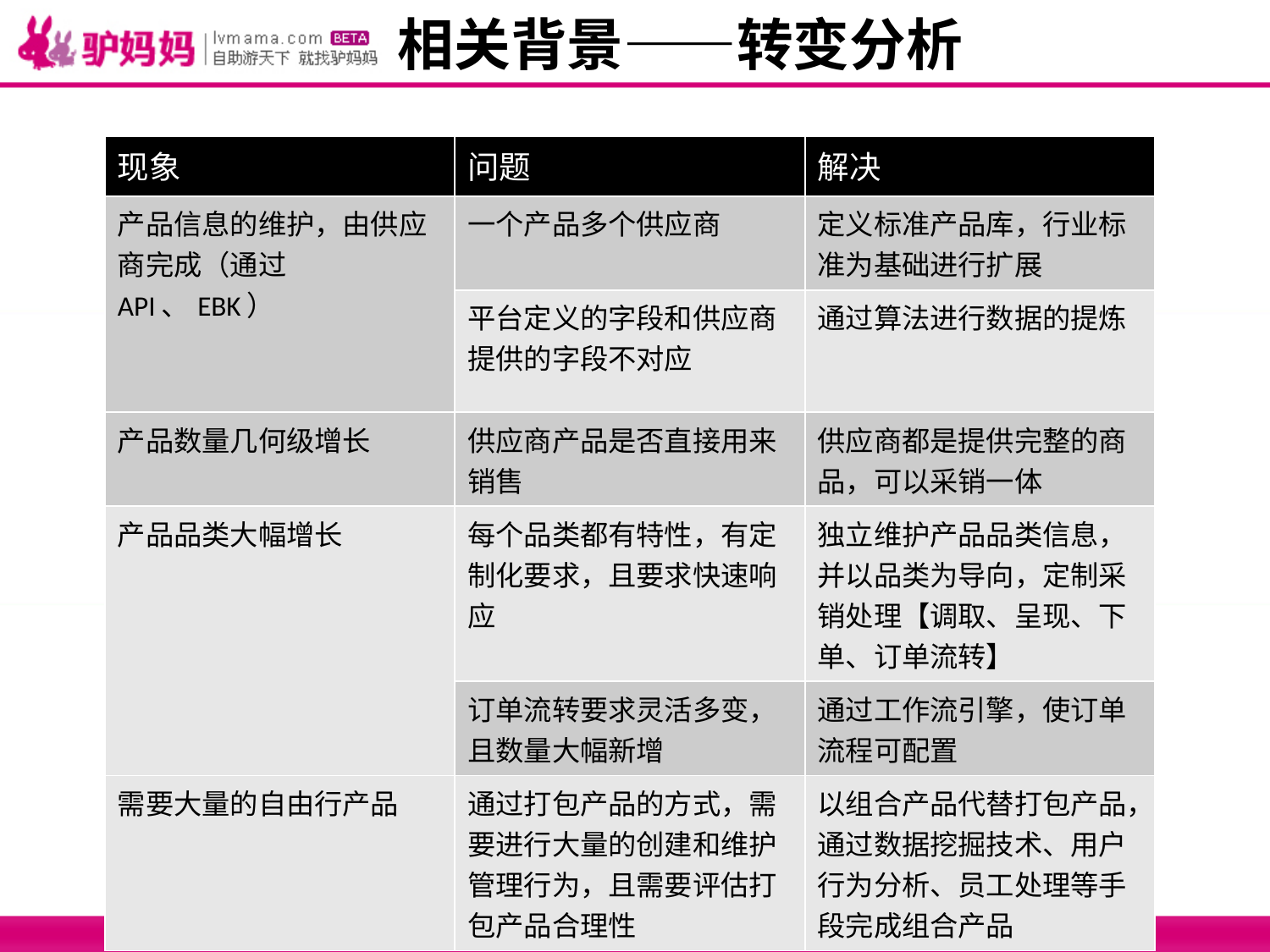

# 相关背景——转变分析
| 现象 | 问题 | 解决 |
| --- | --- | --- |
| 产品信息的维护，由供应商完成（通过API、EBK） | 一个产品多个供应商 | 定义标准产品库，行业标准为基础进行扩展 |
|  | 平台定义的字段和供应商提供的字段不对应 | 通过算法进行数据的提炼 |
| 产品数量几何级增长 | 供应商产品是否直接用来销售 | 供应商都是提供完整的商品，可以采销一体 |
| 产品品类大幅增长 | 每个品类都有特性，有定制化要求，且要求快速响应 | 独立维护产品品类信息，并以品类为导向，定制采销处理【调取、呈现、下单、订单流转】 |
|  | 订单流转要求灵活多变，且数量大幅新增 | 通过工作流引擎，使订单流程可配置 |
| 需要大量的自由行产品 | 通过打包产品的方式，需要进行大量的创建和维护管理行为，且需要评估打包产品合理性 | 以组合产品代替打包产品，通过数据挖掘技术、用户行为分析、员工处理等手段完成组合产品 |